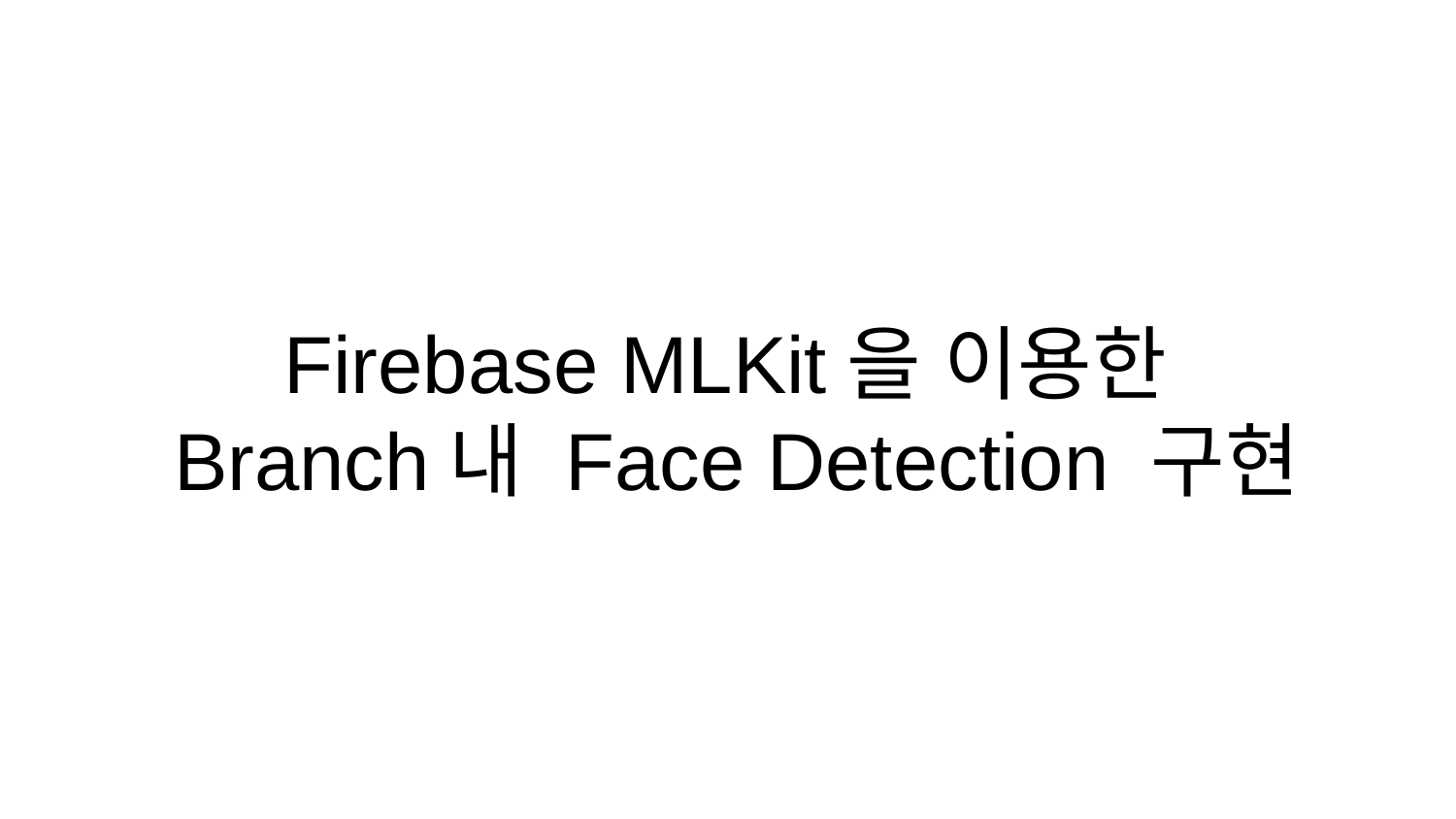

# Firebase MLKit을 이용한
Branch내 Face Detection 구현